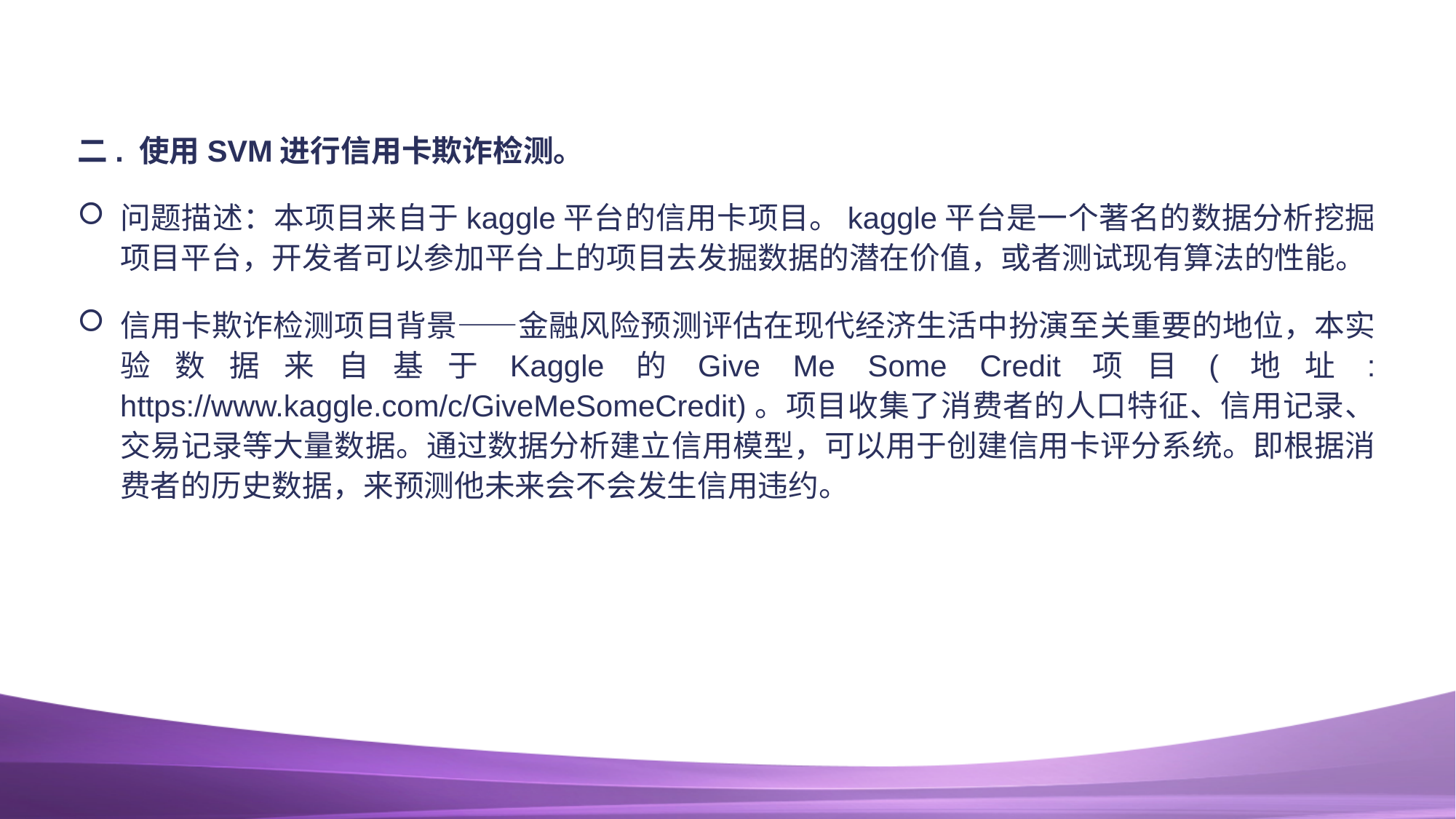

#
二. 使用SVM进行信用卡欺诈检测。
问题描述：本项目来自于kaggle平台的信用卡项目。kaggle平台是一个著名的数据分析挖掘项目平台，开发者可以参加平台上的项目去发掘数据的潜在价值，或者测试现有算法的性能。
信用卡欺诈检测项目背景——金融风险预测评估在现代经济生活中扮演至关重要的地位，本实验数据来自基于Kaggle的Give Me Some Credit项目(地址: https://www.kaggle.com/c/GiveMeSomeCredit)。项目收集了消费者的人口特征、信用记录、交易记录等大量数据。通过数据分析建立信用模型，可以用于创建信用卡评分系统。即根据消费者的历史数据，来预测他未来会不会发生信用违约。